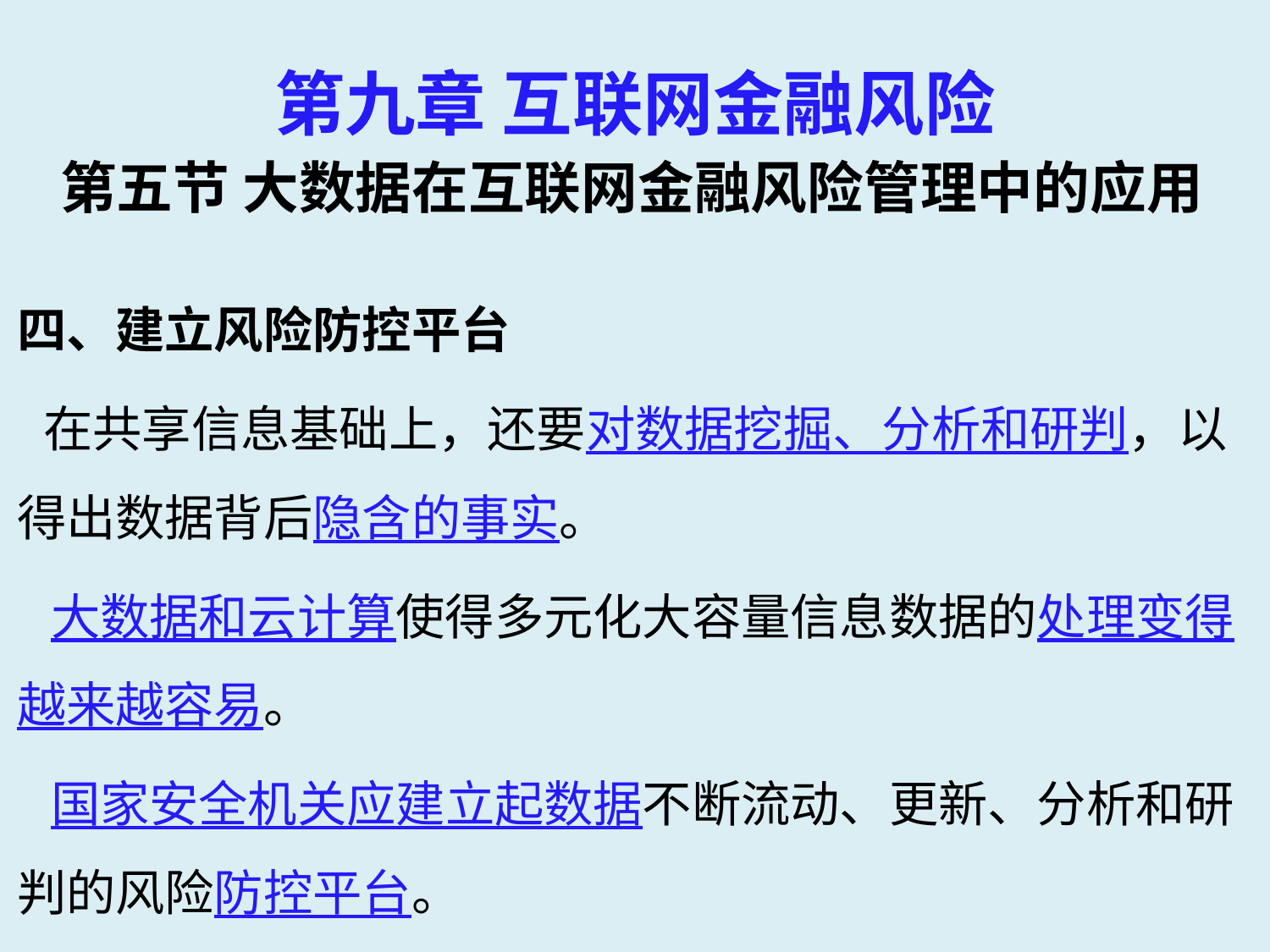

# 第九章 互联网金融风险
第五节 大数据在互联网金融风险管理中的应用

四、建立风险防控平台
  在共享信息基础上，还要对数据挖掘、分析和研判，以得出数据背后隐含的事实。
  大数据和云计算使得多元化大容量信息数据的处理变得越来越容易。
  国家安全机关应建立起数据不断流动、更新、分析和研判的风险防控平台。
47